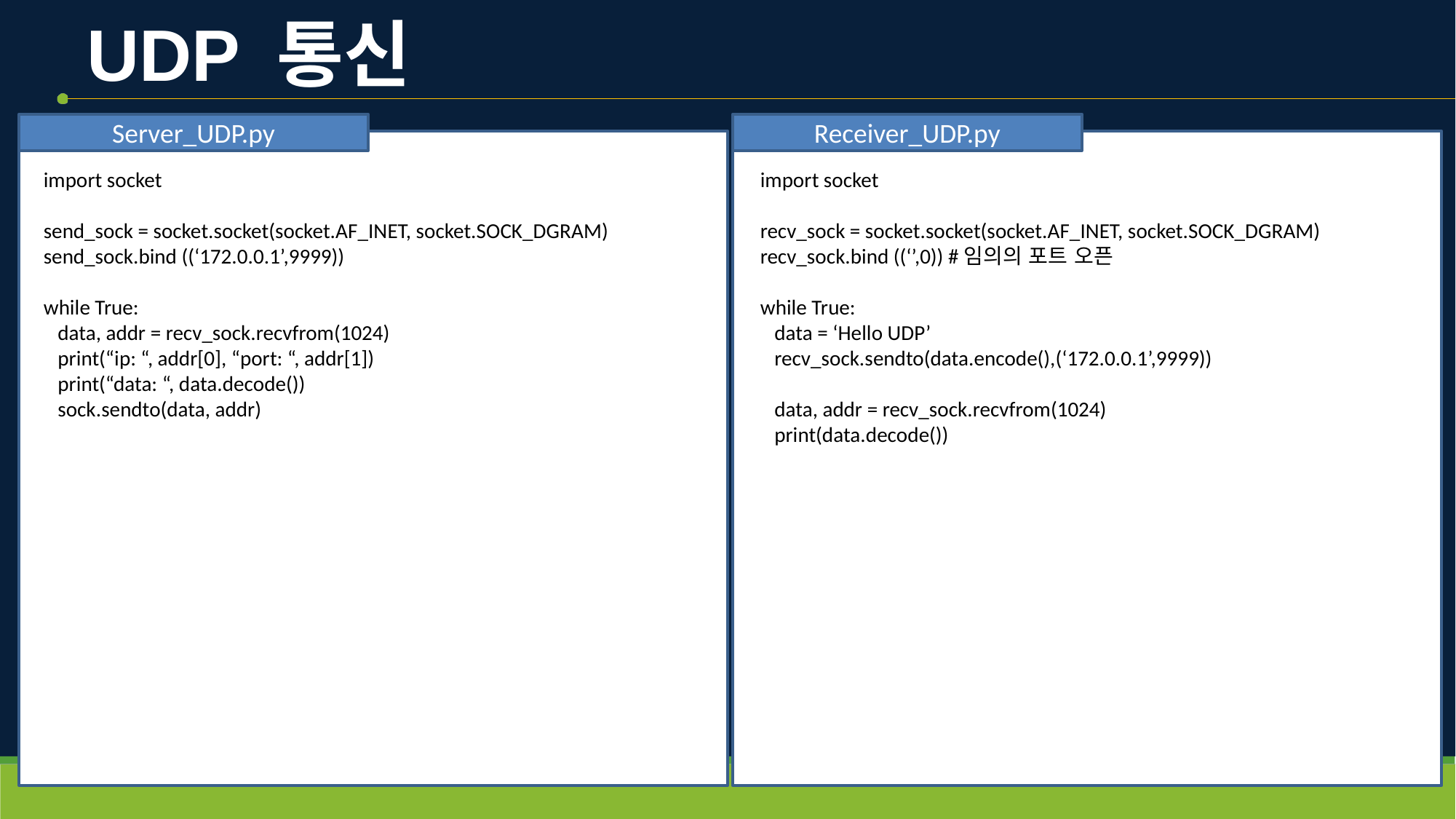

# UDP 통신

Server_UDP.py
Receiver_UDP.py

import socket

send_sock = socket.socket(socket.AF_INET, socket.SOCK_DGRAM)
send_sock.bind ((‘172.0.0.1’,9999))

while True:
   data, addr = recv_sock.recvfrom(1024)
   print(“ip: “, addr[0], “port: “, addr[1])
   print(“data: “, data.decode())
   sock.sendto(data, addr)
import socket

recv_sock = socket.socket(socket.AF_INET, socket.SOCK_DGRAM)
recv_sock.bind ((‘’,0)) #임의의 포트 오픈

while True:
   data = ‘Hello UDP’
   recv_sock.sendto(data.encode(),(‘172.0.0.1’,9999))

   data, addr = recv_sock.recvfrom(1024)
   print(data.decode())